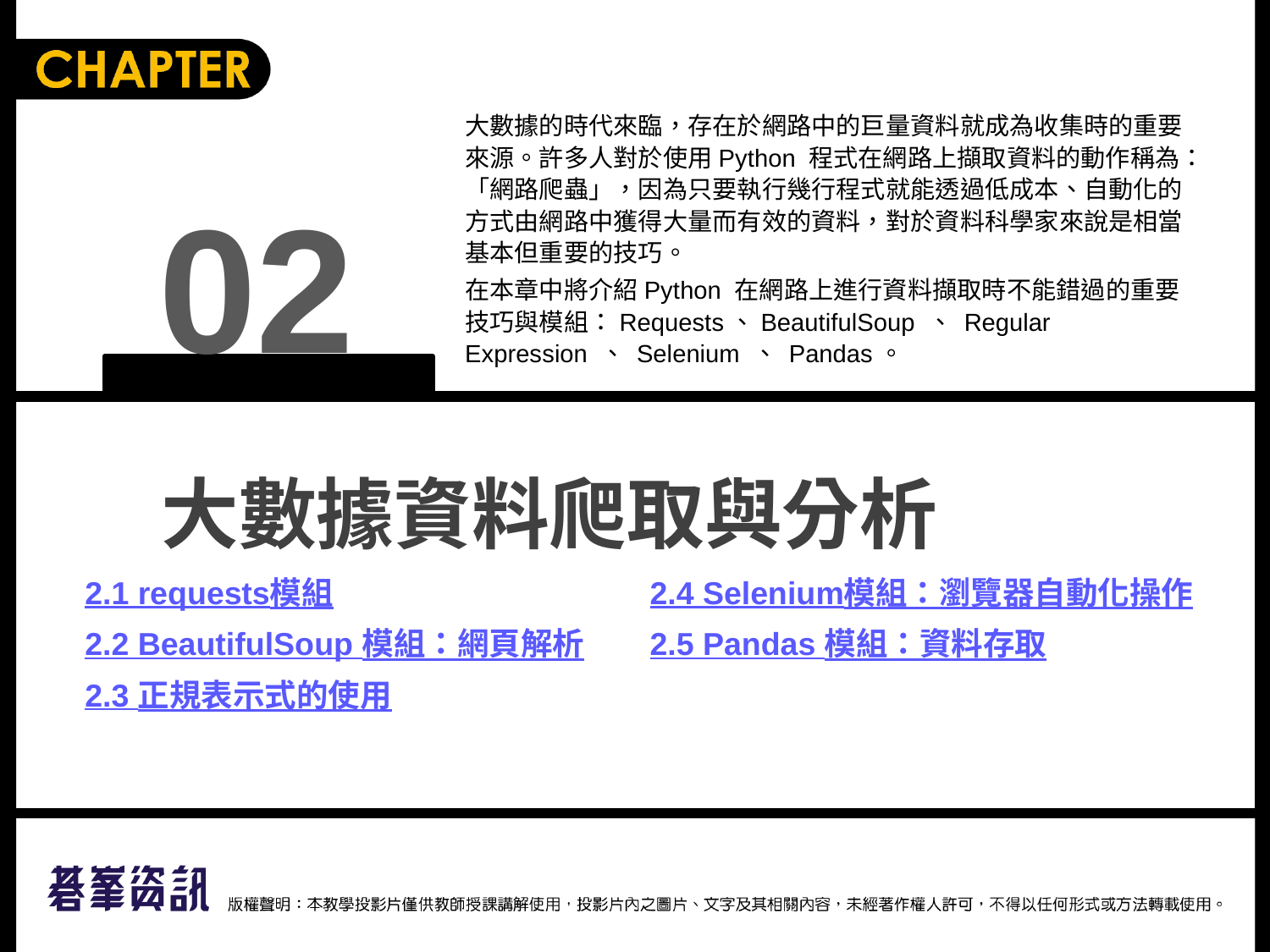

大數據的時代來臨，存在於網路中的巨量資料就成為收集時的重要來源。許多人對於使用Python 程式在網路上擷取資料的動作稱為：「網路爬蟲」，因為只要執行幾行程式就能透過低成本、自動化的方式由網路中獲得大量而有效的資料，對於資料科學家來說是相當基本但重要的技巧。
在本章中將介紹Python 在網路上進行資料擷取時不能錯過的重要技巧與模組：Requests、BeautifulSoup 、 Regular Expression 、 Selenium 、 Pandas。
02
大數據資料爬取與分析
2.1 requests模組
2.2 BeautifulSoup 模組：網頁解析
2.3 正規表示式的使用

2.4 Selenium模組：瀏覽器自動化操作
2.5 Pandas 模組：資料存取